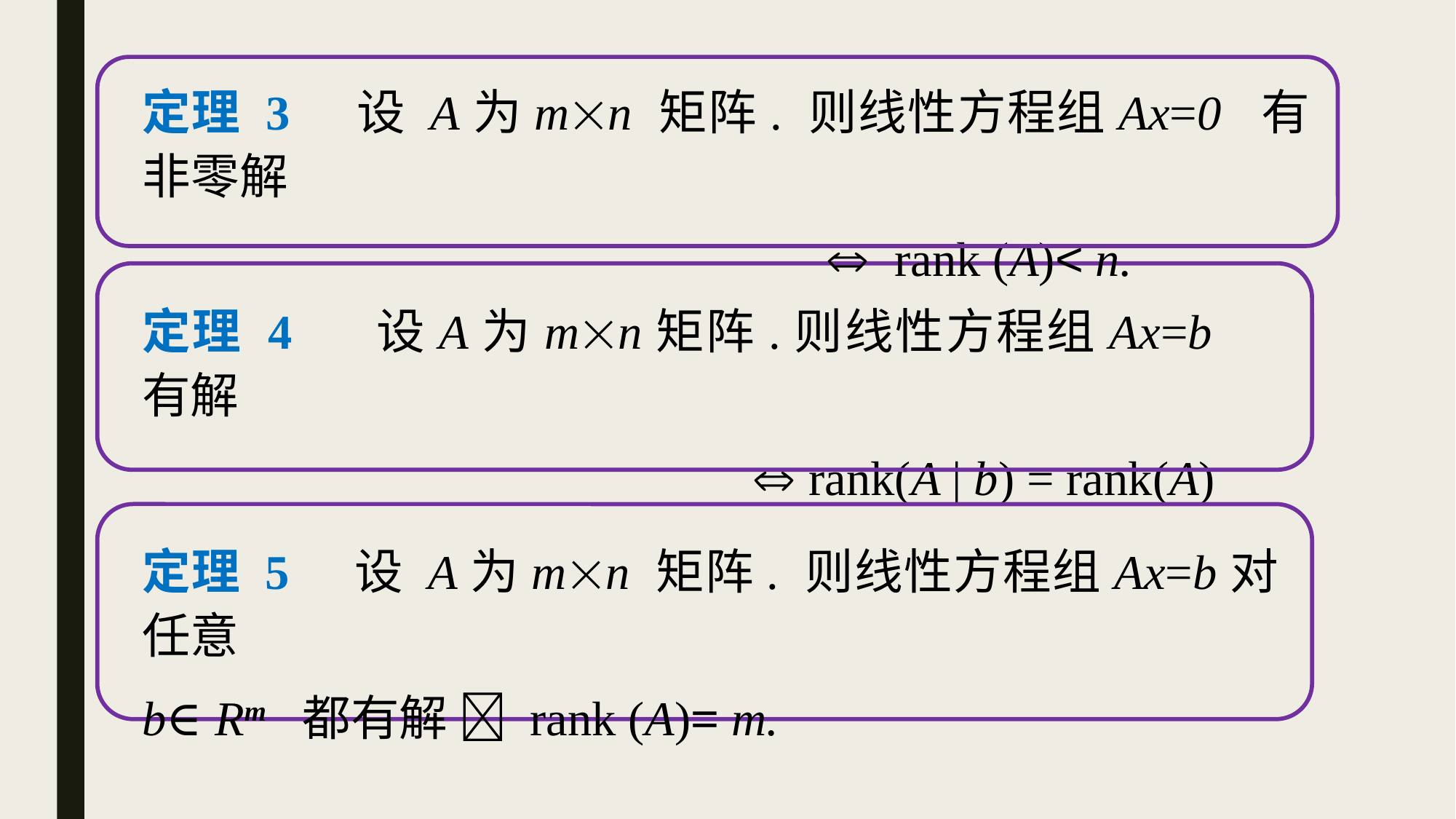

定理 3    设 A为m×n 矩阵. 则线性方程组Ax=0  有非零解
                                                        ⇔  rank (A)< n.

定理 4     设A为m×n矩阵.则线性方程组Ax=b有解
                                                  ⇔ rank(A | b) = rank(A)

定理 5    设 A为m×n 矩阵. 则线性方程组Ax=b对任意
b∈Rm  都有解 ⇔ rank (A)= m.